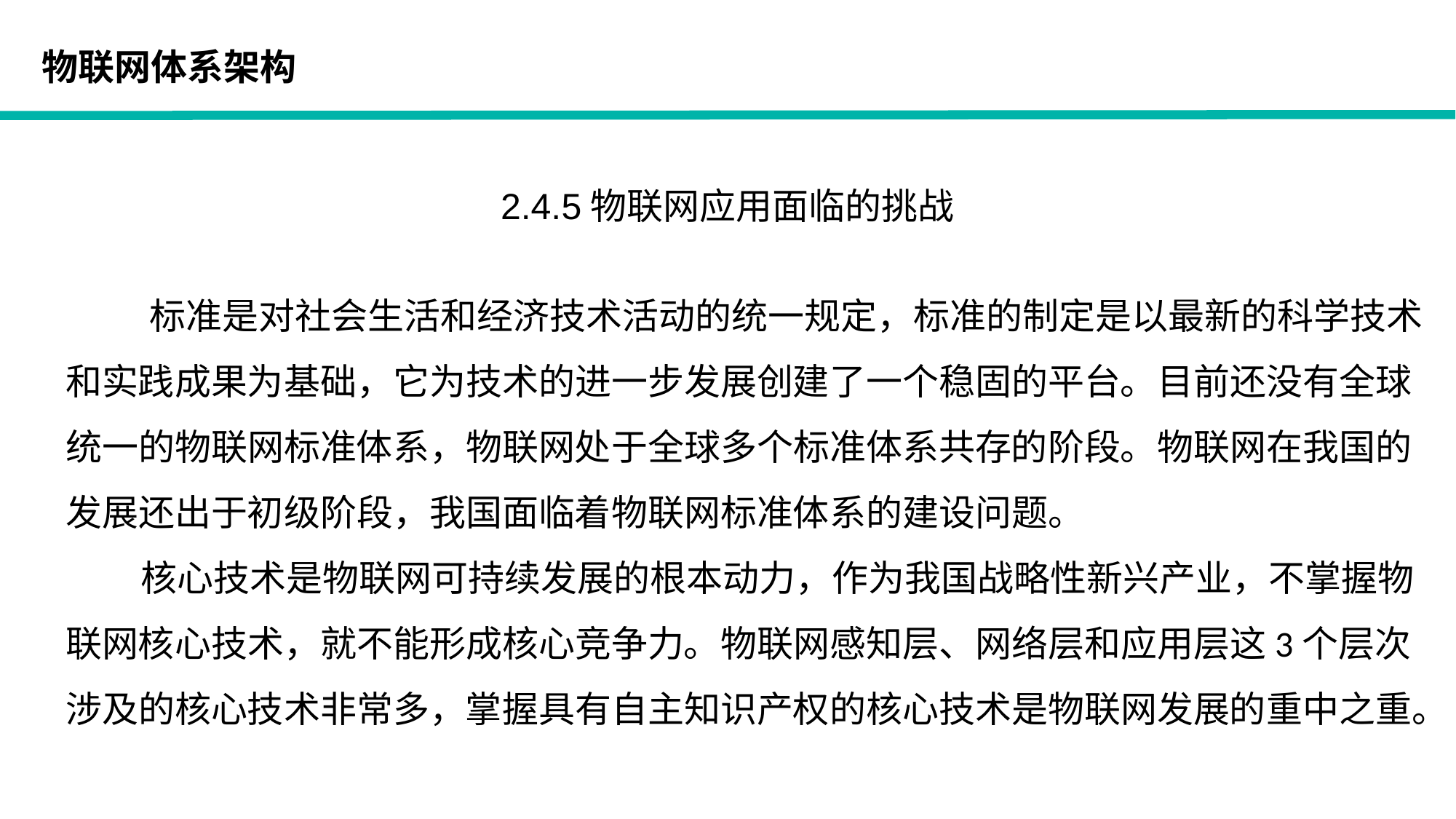

2.4.5物联网应用面临的挑战
​标准是对社会生活和经济技术活动的统一规定，标准的制定是以最新的科学技术和实践成果为基础，它为技术的进一步发展创建了一个稳固的平台。目前还没有全球统一的物联网标准体系，物联网处于全球多个标准体系共存的阶段。物联网在我国的发展还出于初级阶段，我国面临着物联网标准体系的建设问题。
核心技术是物联网可持续发展的根本动力，作为我国战略性新兴产业，不掌握物联网核心技术，就不能形成核心竞争力。物联网感知层、网络层和应用层这3个层次涉及的核心技术非常多，掌握具有自主知识产权的核心技术是物联网发展的重中之重。